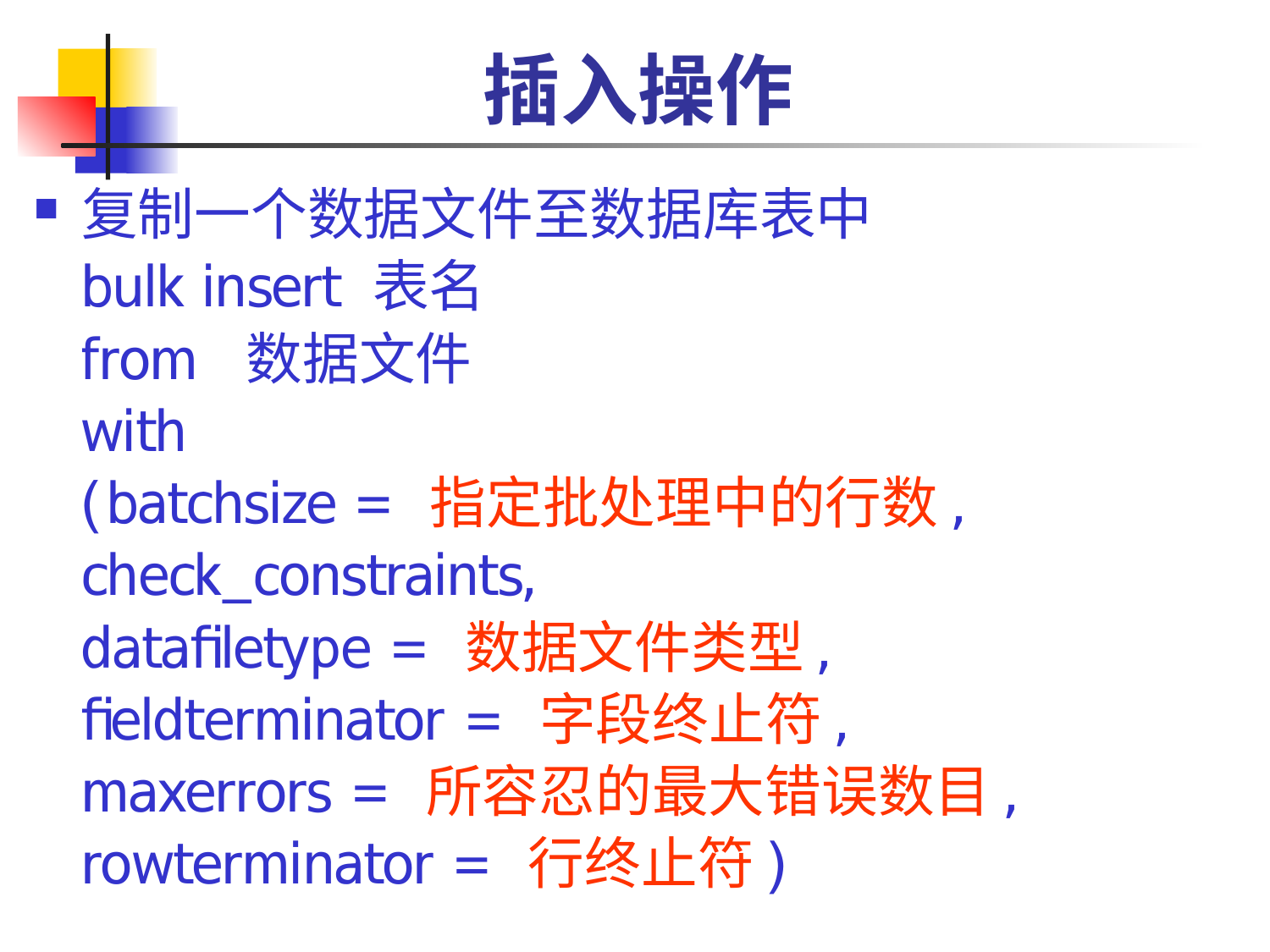

# 插入操作
复制一个数据文件至数据库表中
	bulk insert 表名
	from  数据文件
	with
	(batchsize = 指定批处理中的行数,
	check_constraints,
	datafiletype = 数据文件类型,
	fieldterminator = 字段终止符,
	maxerrors = 所容忍的最大错误数目,
	rowterminator = 行终止符)